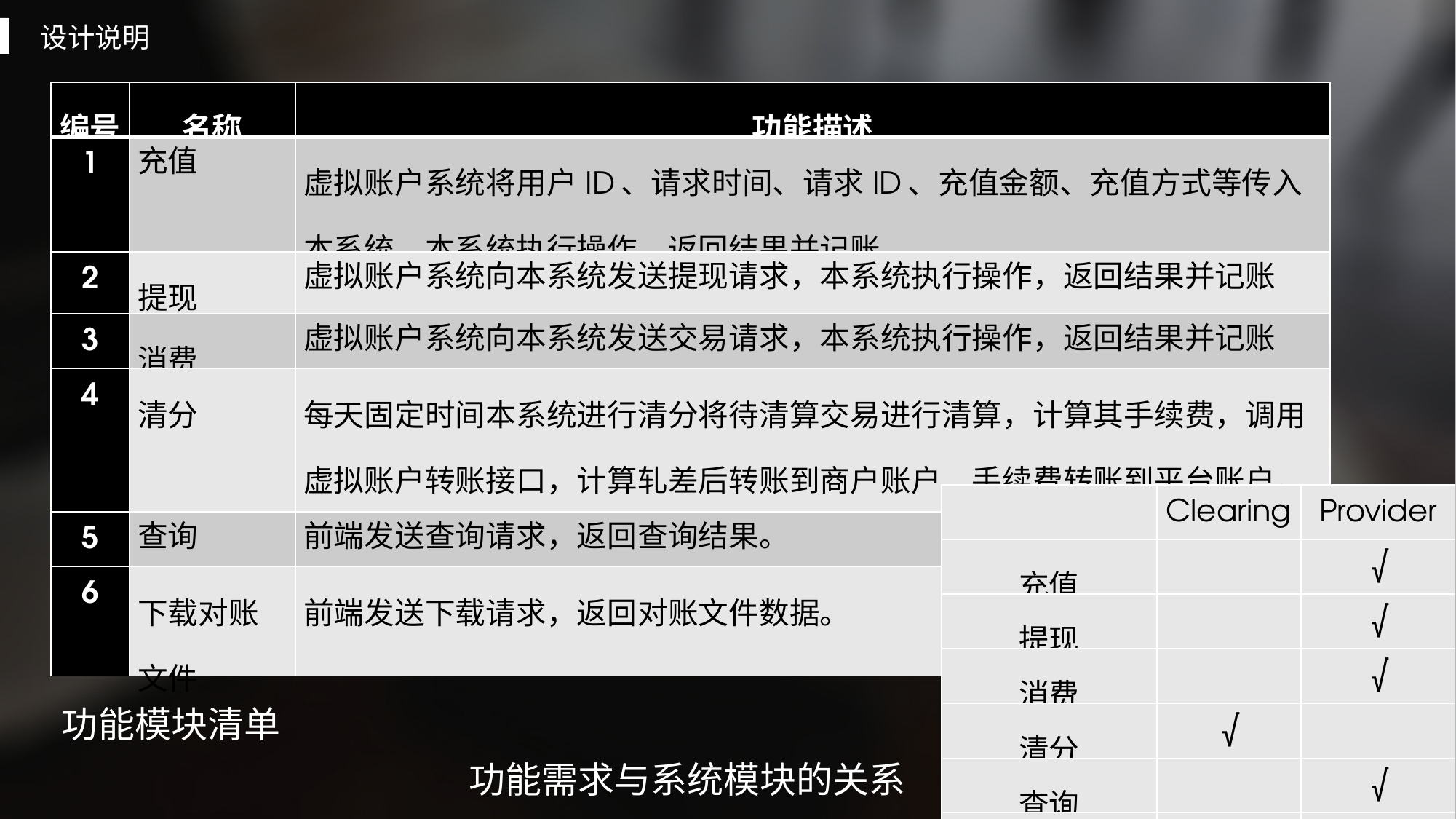

设计说明

| 编号 | 名称 | 功能描述 |
| --- | --- | --- |
| 1 | 充值 | 虚拟账户系统将用户ID、请求时间、请求ID、充值金额、充值方式等传入本系统，本系统执行操作，返回结果并记账 |
| 2 | 提现 | 虚拟账户系统向本系统发送提现请求，本系统执行操作，返回结果并记账 |
| 3 | 消费 | 虚拟账户系统向本系统发送交易请求，本系统执行操作，返回结果并记账 |
| 4 | 清分 | 每天固定时间本系统进行清分将待清算交易进行清算，计算其手续费，调用虚拟账户转账接口，计算轧差后转账到商户账户，手续费转账到平台账户。 |
| 5 | 查询 | 前端发送查询请求，返回查询结果。 |
| 6 | 下载对账文件 | 前端发送下载请求，返回对账文件数据。 |
|  | Clearing | Provider |
| --- | --- | --- |
| 充值 |  | √ |
| 提现 |  | √ |
| 消费 |  | √ |
| 清分 | √ |  |
| 查询 |  | √ |
| 生成对账文件 |  | √ |
功能模块清单
功能需求与系统模块的关系